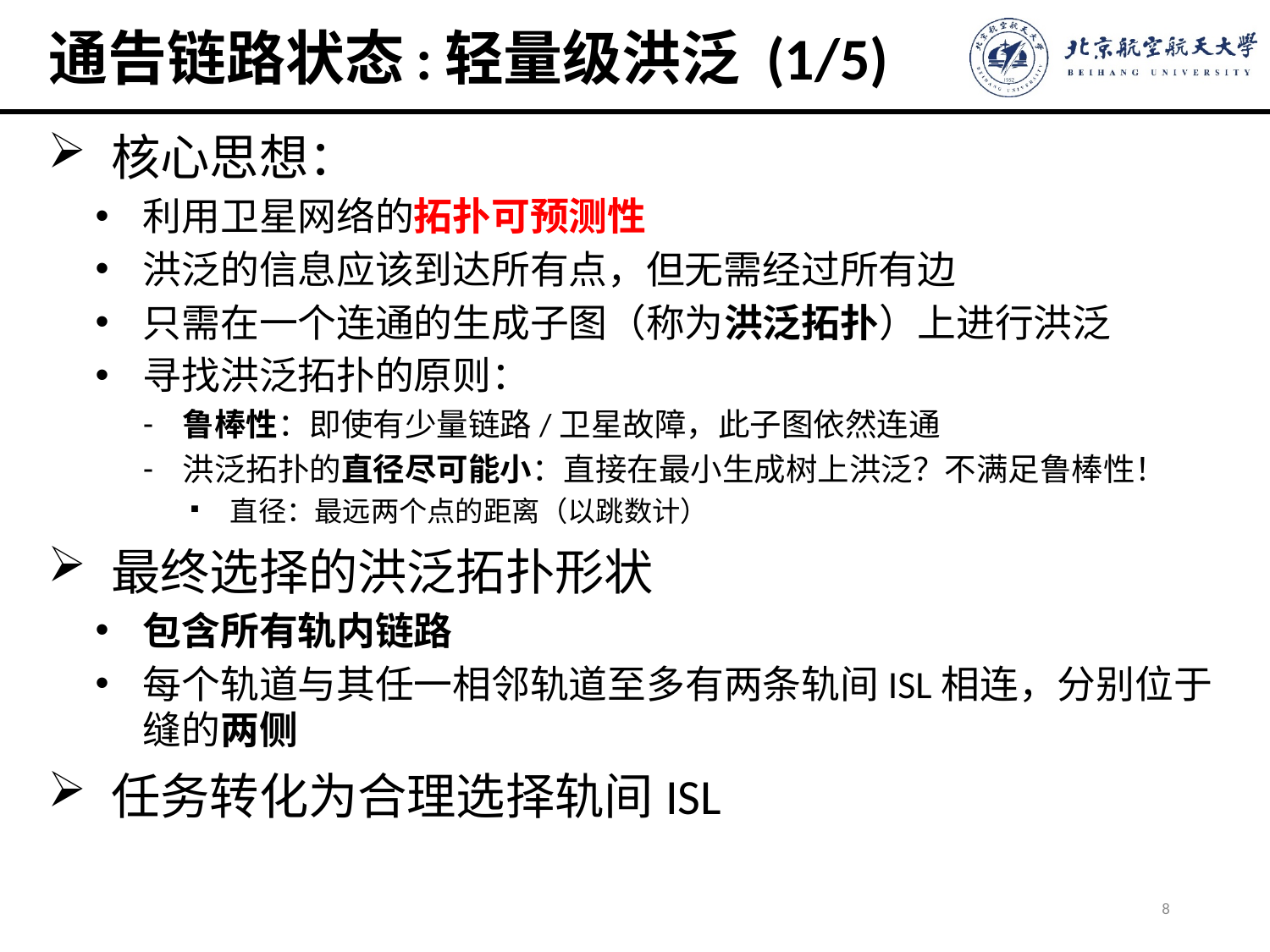

# 通告链路状态:轻量级洪泛 (1/5)
核心思想：
利用卫星网络的拓扑可预测性
洪泛的信息应该到达所有点，但无需经过所有边
只需在一个连通的生成子图（称为洪泛拓扑）上进行洪泛
寻找洪泛拓扑的原则：
鲁棒性：即使有少量链路/卫星故障，此子图依然连通
洪泛拓扑的直径尽可能小：直接在最小生成树上洪泛？不满足鲁棒性！
直径：最远两个点的距离（以跳数计）
最终选择的洪泛拓扑形状
包含所有轨内链路
每个轨道与其任一相邻轨道至多有两条轨间ISL相连，分别位于缝的两侧
任务转化为合理选择轨间ISL
8